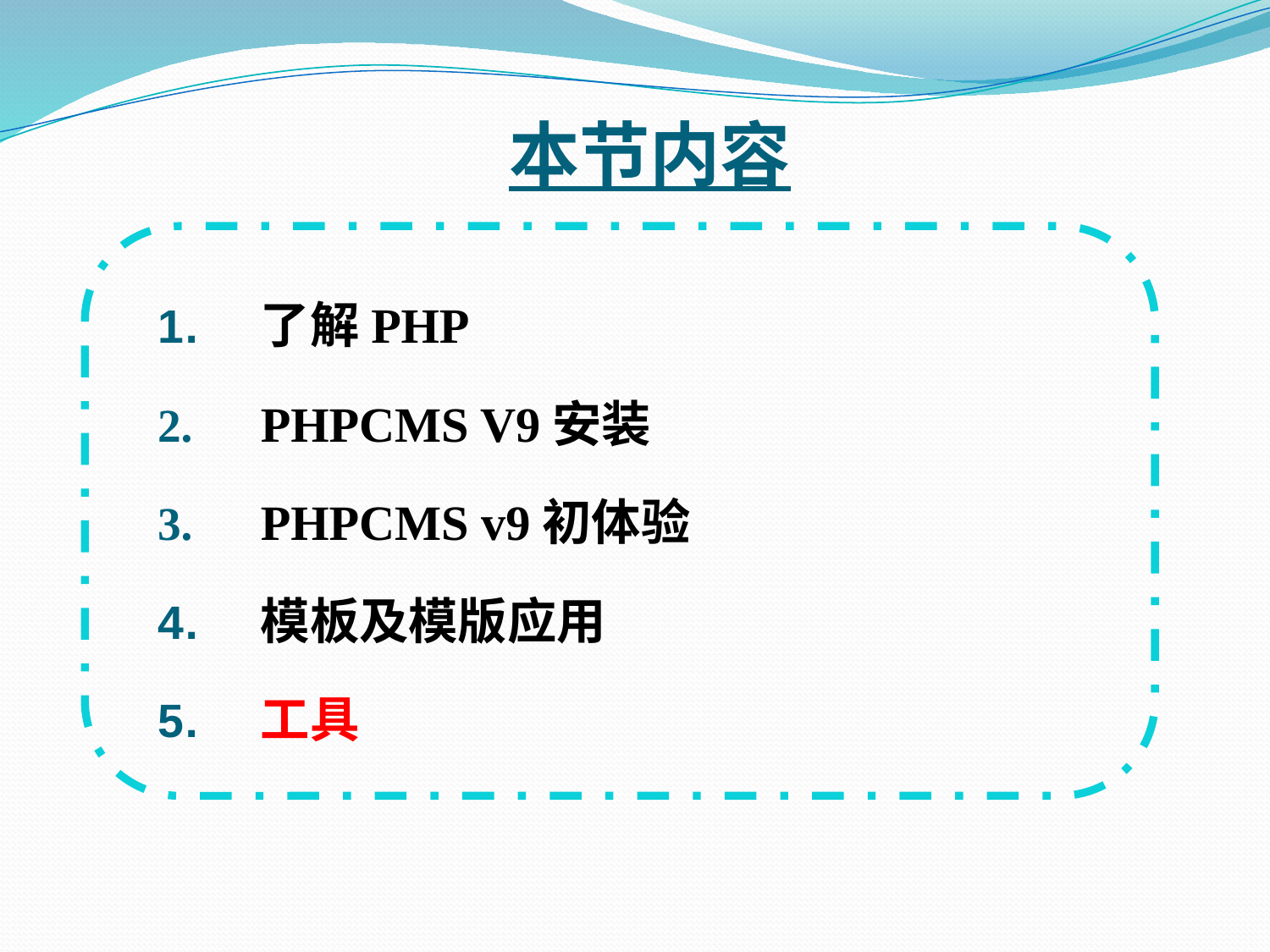

# 本节内容
了解PHP
PHPCMS V9安装
PHPCMS v9初体验
模板及模版应用
工具